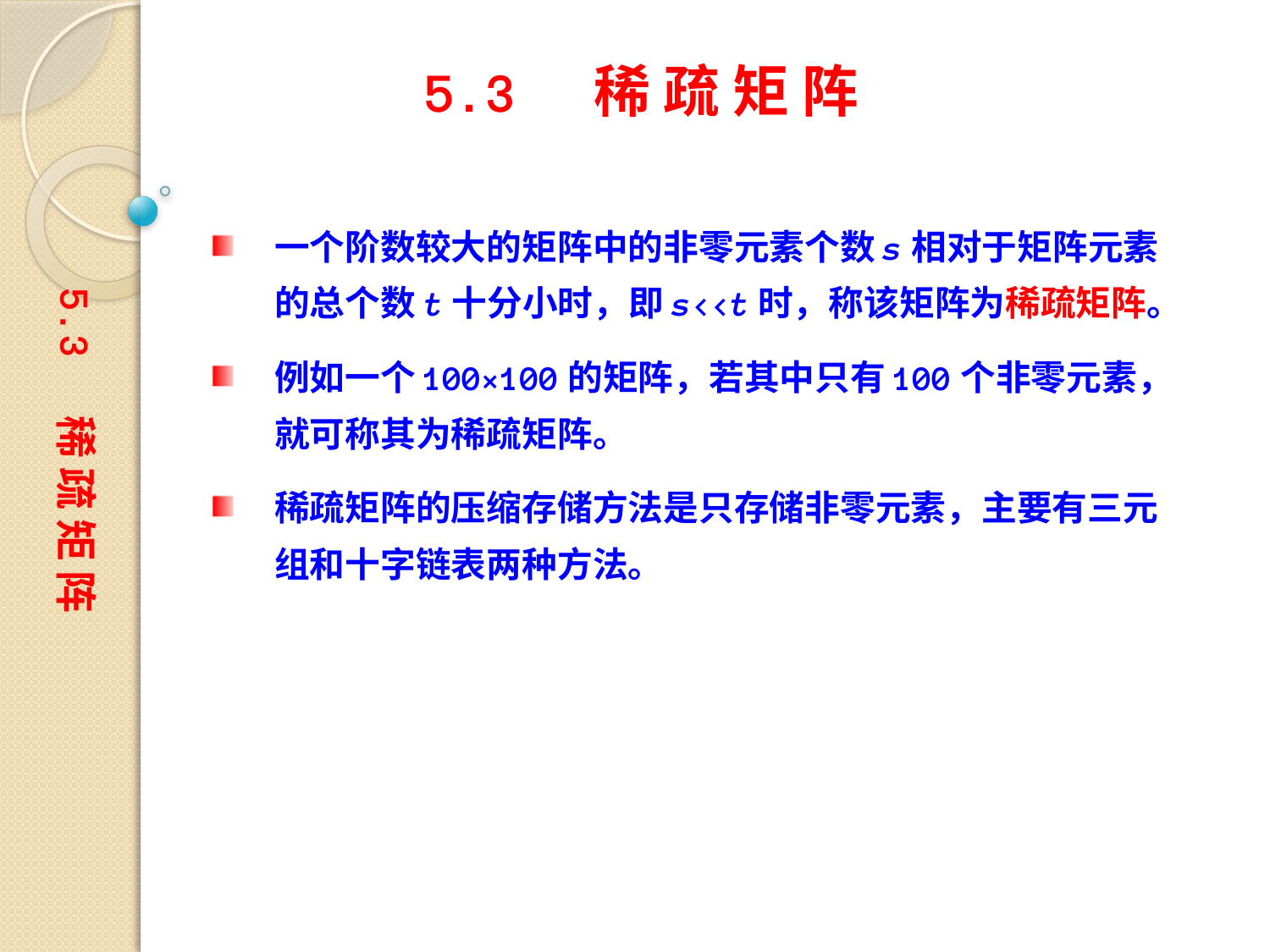

5.3  稀 疏 矩 阵
一个阶数较大的矩阵中的非零元素个数s相对于矩阵元素的总个数t十分小时，即s<<t时，称该矩阵为稀疏矩阵。
例如一个100×100的矩阵，若其中只有100个非零元素，就可称其为稀疏矩阵。
稀疏矩阵的压缩存储方法是只存储非零元素，主要有三元组和十字链表两种方法。
5.3  稀 疏 矩 阵